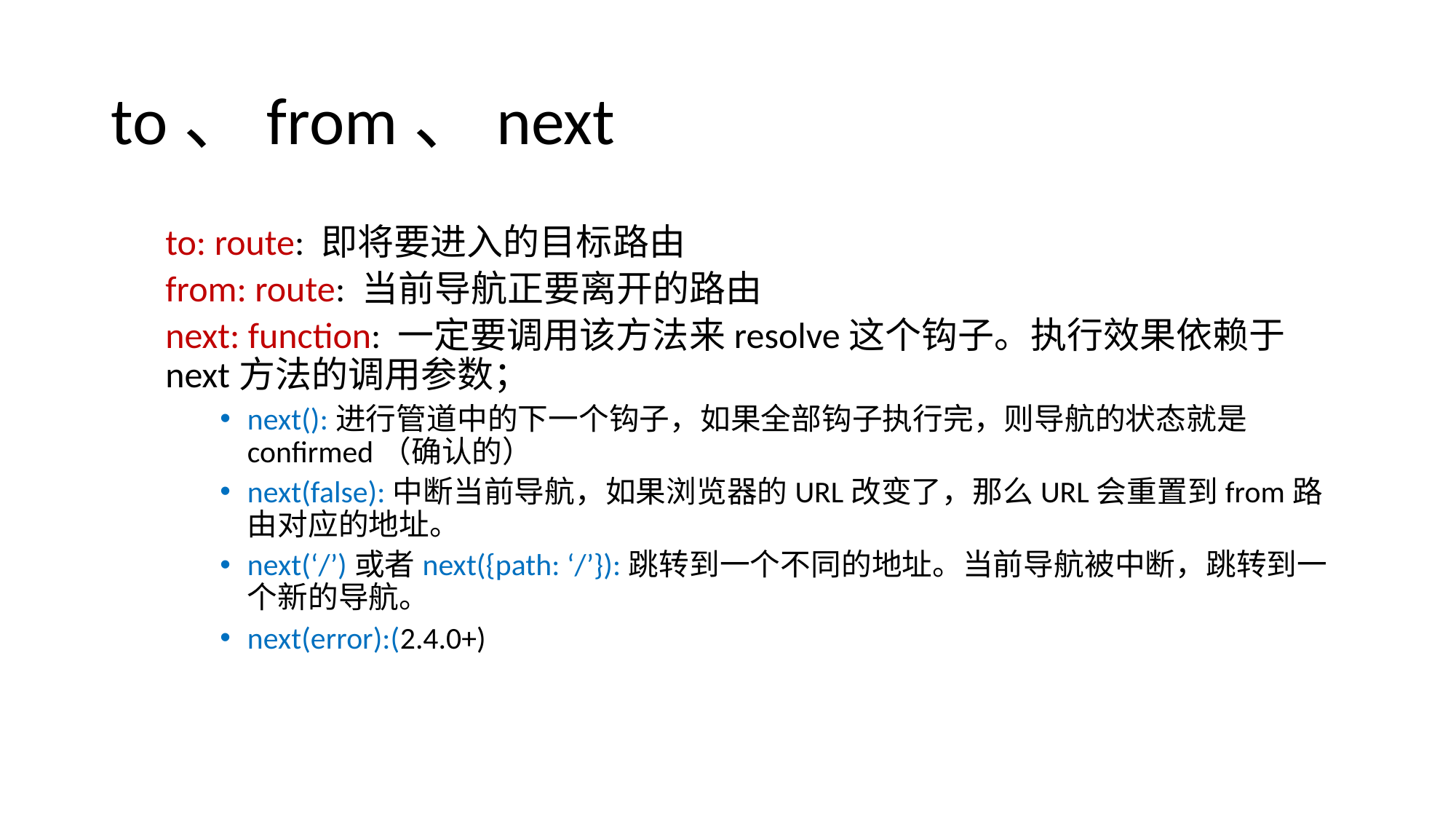

# to、from、next
to: route: 即将要进入的目标路由
from: route: 当前导航正要离开的路由
next: function: 一定要调用该方法来resolve这个钩子。执行效果依赖于next方法的调用参数；
next():进行管道中的下一个钩子，如果全部钩子执行完，则导航的状态就是confirmed（确认的）
next(false):中断当前导航，如果浏览器的URL改变了，那么URL会重置到from路由对应的地址。
next(‘/’)或者next({path: ‘/’}):跳转到一个不同的地址。当前导航被中断，跳转到一个新的导航。
next(error):(2.4.0+)